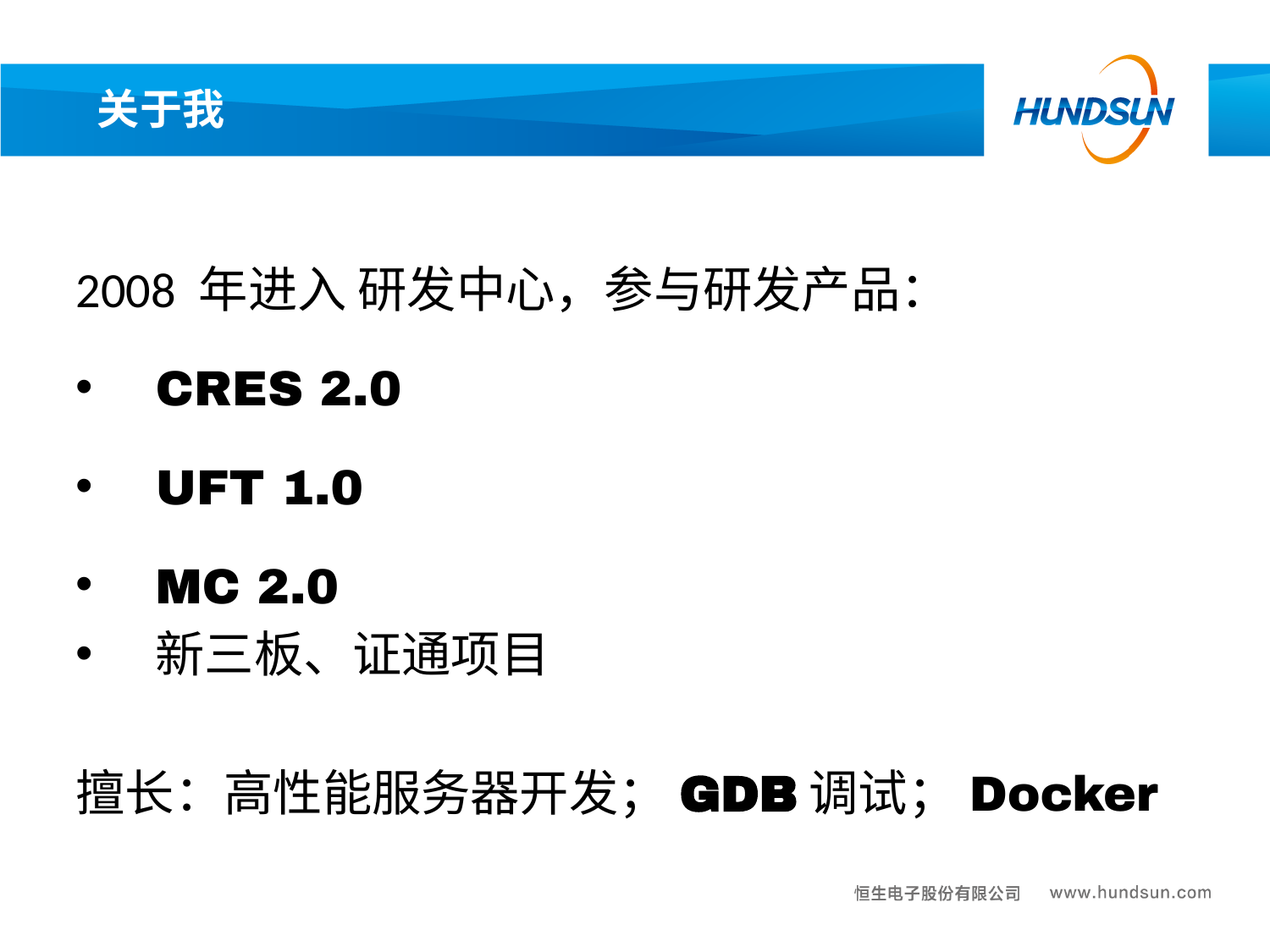

关于我
2008 年进入 研发中心，参与研发产品：
CRES 2.0
UFT 1.0
MC 2.0
新三板、证通项目

擅长：高性能服务器开发；GDB调试；Docker